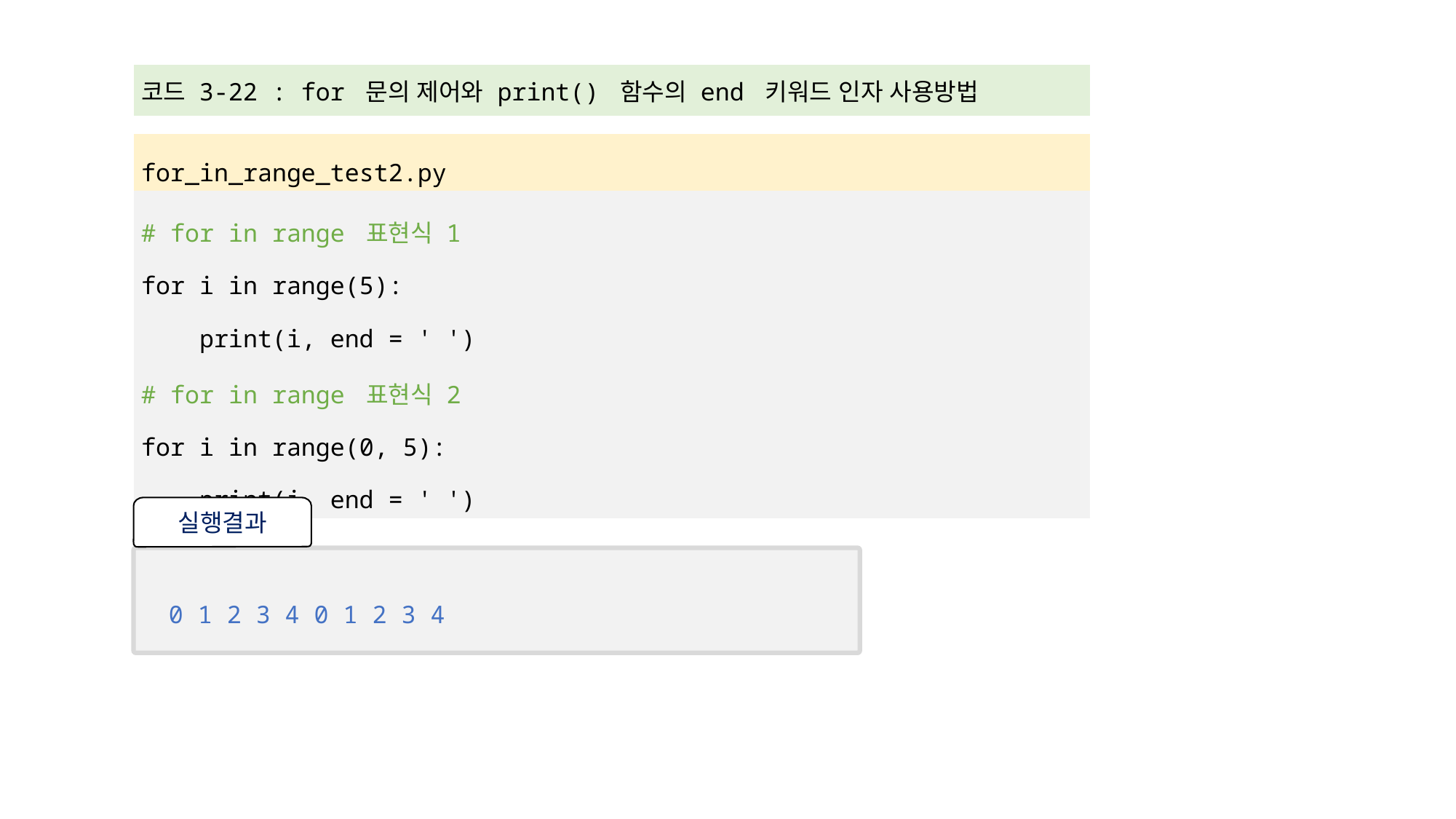

| 코드 3-22 : for 문의 제어와 print() 함수의 end 키워드 인자 사용방법 |
| --- |
|  |
| for\_in\_range\_test2.py |
| # for in range 표현식 1 for i in range(5): print(i, end = ' ') # for in range 표현식 2 for i in range(0, 5): print(i, end = ' ') |
실행결과

0 1 2 3 4 0 1 2 3 4